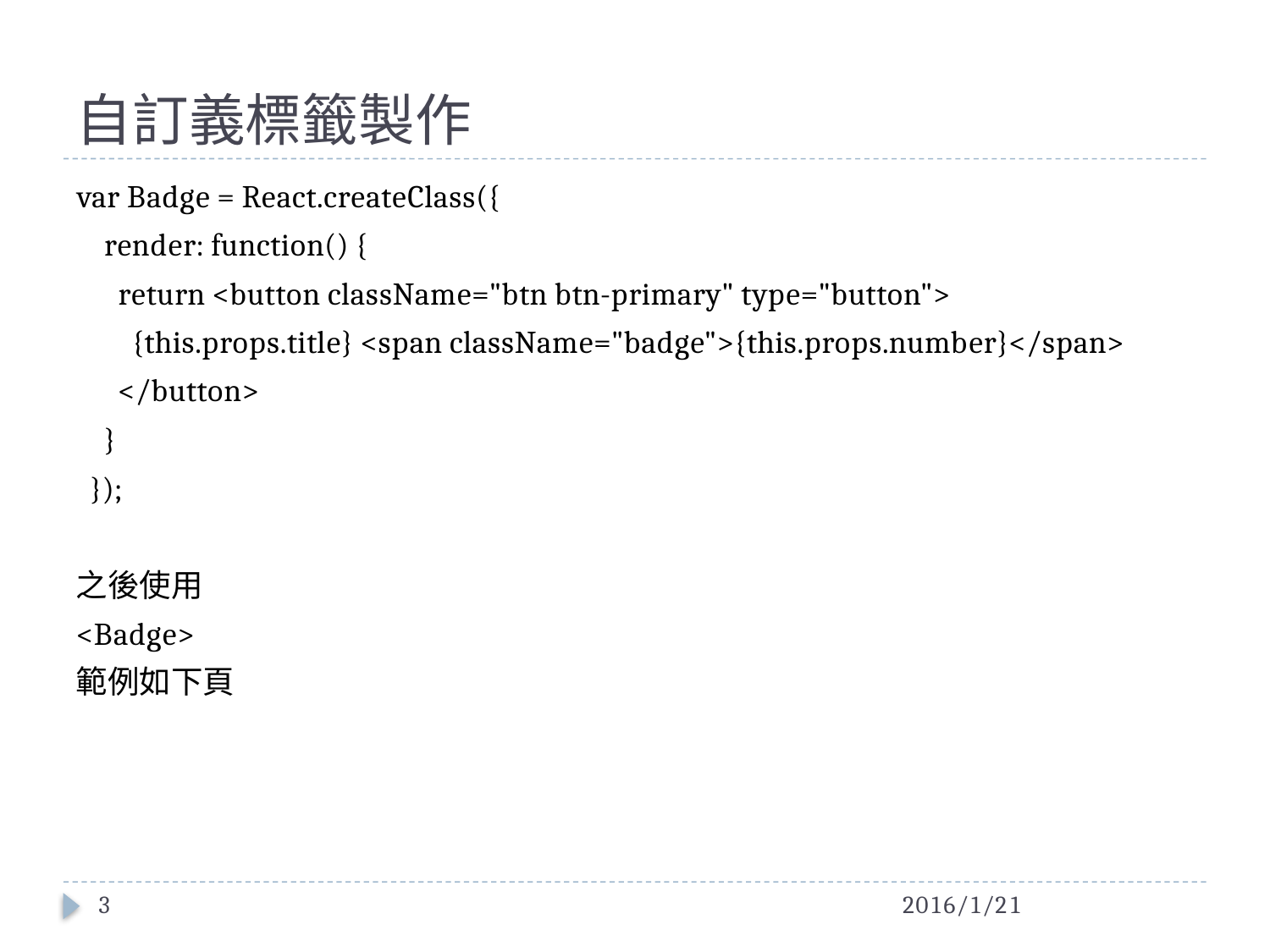

# 自訂義標籤製作
var Badge = React.createClass({
    render: function() {
      return <button className="btn btn-primary" type="button">
        {this.props.title} <span className="badge">{this.props.number}</span>
      </button>
    }
  });

之後使用
<Badge>
範例如下頁
3
2016/1/21